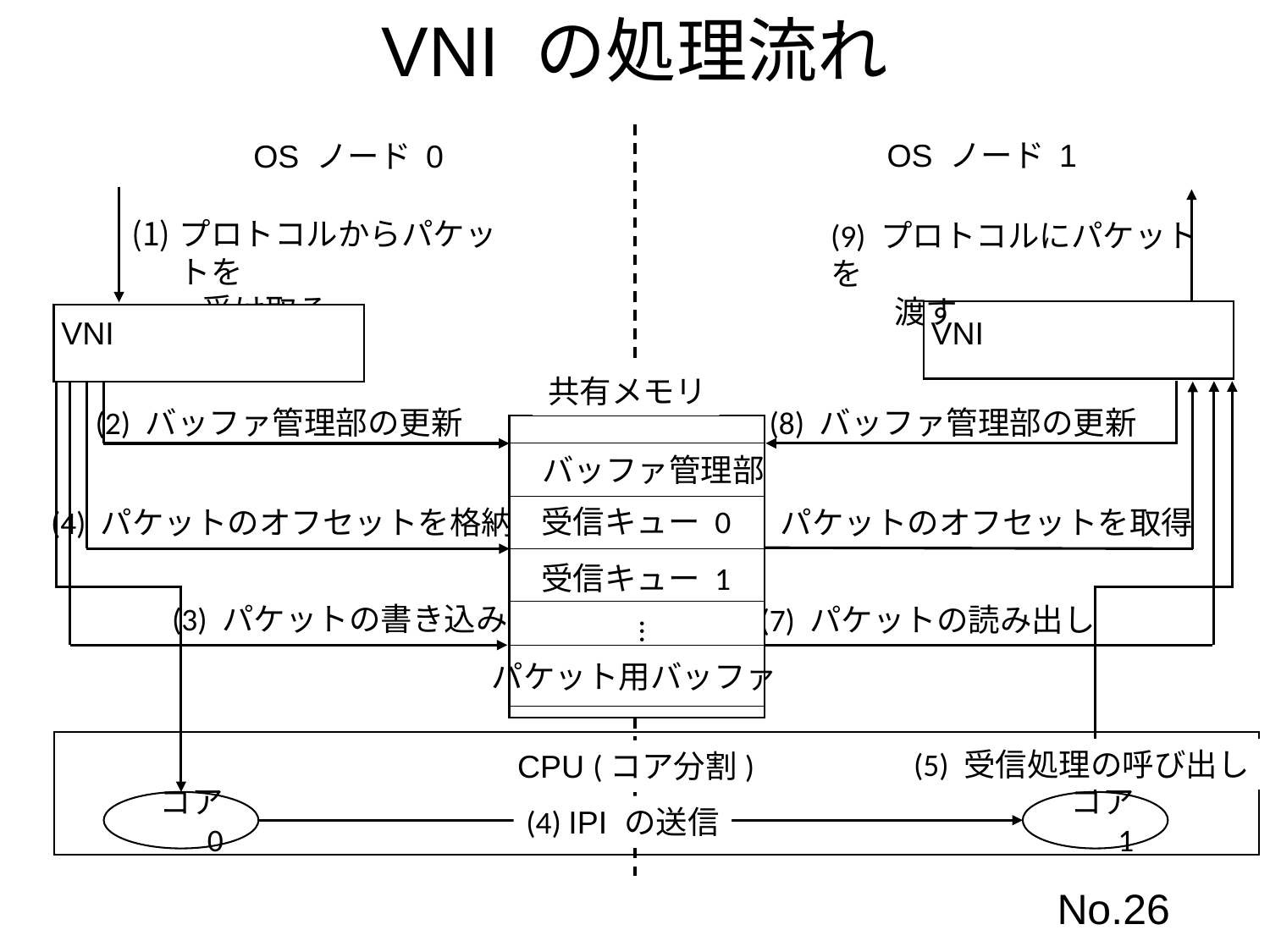

VNI の処理流れ

プロトコルからパケットを
　　 受け取る
(9) プロトコルにパケットを
　　渡す

VNI

VNI
共有メモリ

バッファ管理部
受信キュー 0
受信キュー 1
パケット用バッファ
(2) バッファ管理部の更新
(8) バッファ管理部の更新
(4) パケットのオフセットを格納
(6) パケットのオフセットを取得
(3) パケットの書き込み
(7) パケットの読み出し

(5) 受信処理の呼び出し
CPU (コア分割)
コア 0
コア 1
(4) IPI の送信
OS ノード 1
OS ノード 0
...
No.26